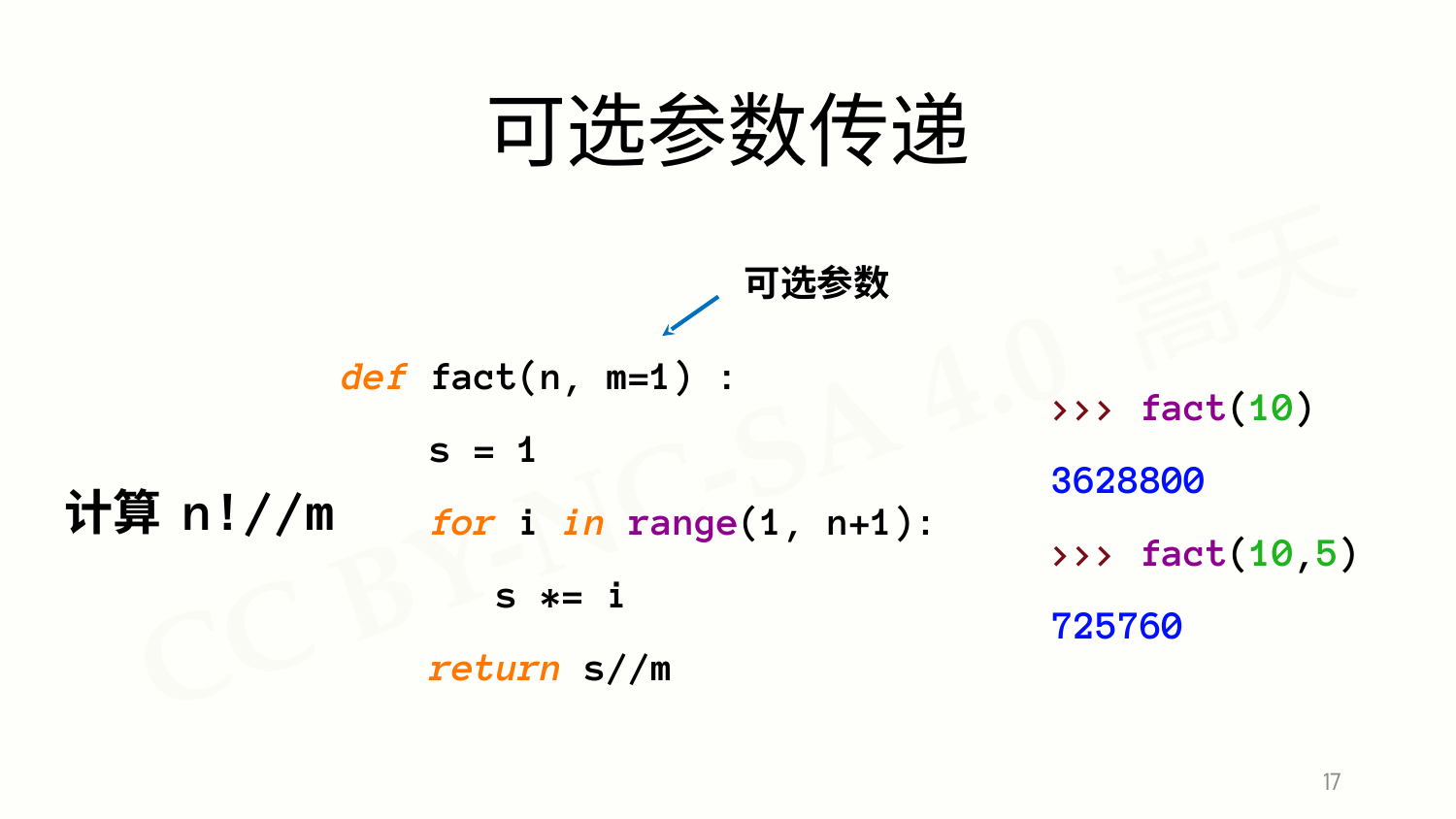

可选参数传递
可选参数
def fact(n, m=1) :
    s = 1
    for i in range(1, n+1):
       s *= i
    return s//m
>>> fact(10)
3628800
>>> fact(10,5)
725760
计算 n!//m
17